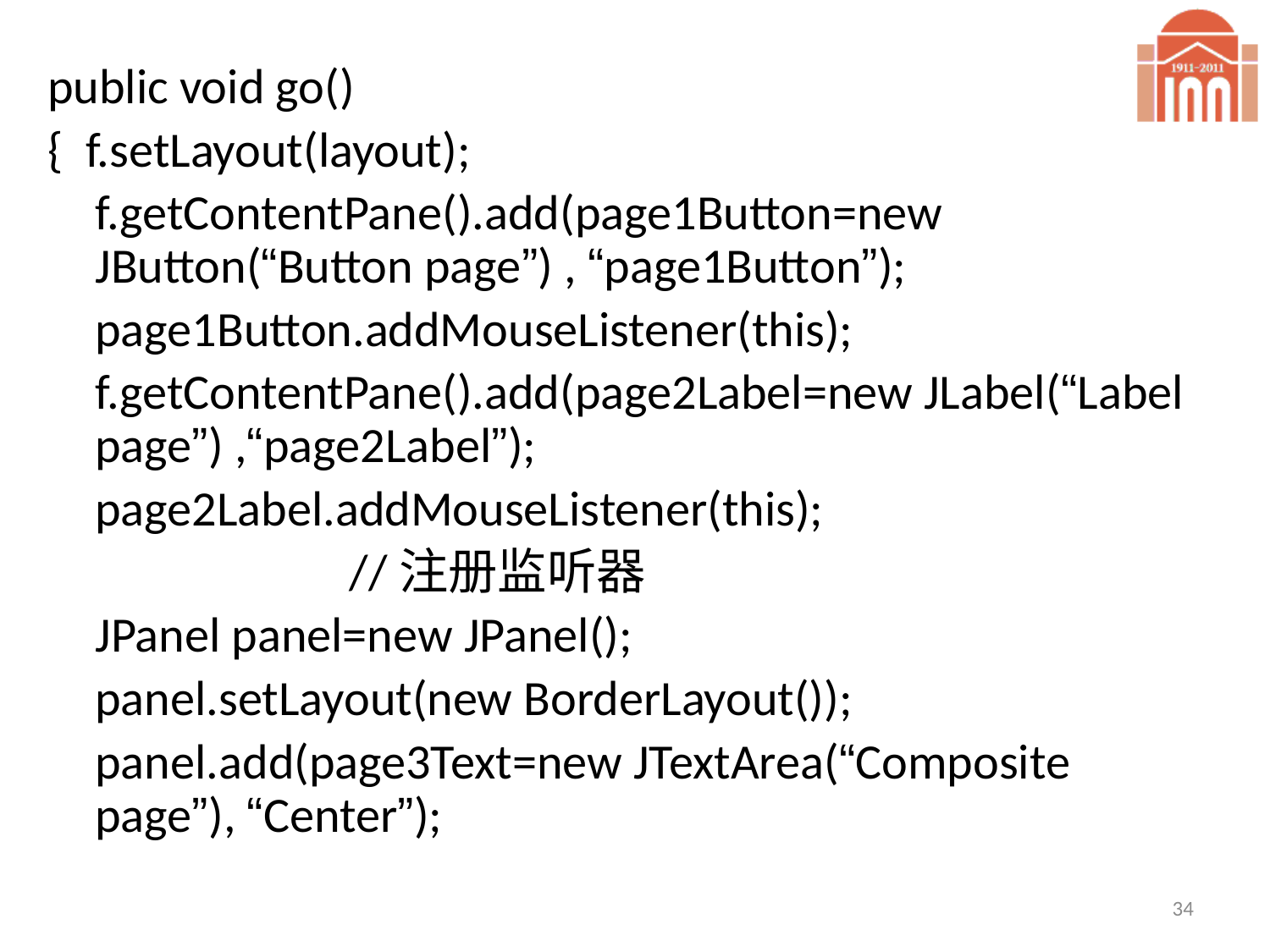

public void go()
{  f.setLayout(layout);
	f.getContentPane().add(page1Button=new JButton(“Button page”) , “page1Button”);
	page1Button.addMouseListener(this);
	f.getContentPane().add(page2Label=new JLabel(“Label page”) ,“page2Label”);
	page2Label.addMouseListener(this);
			//注册监听器
	JPanel panel=new JPanel();
	panel.setLayout(new BorderLayout());
	panel.add(page3Text=new JTextArea(“Composite page”), “Center”);
34